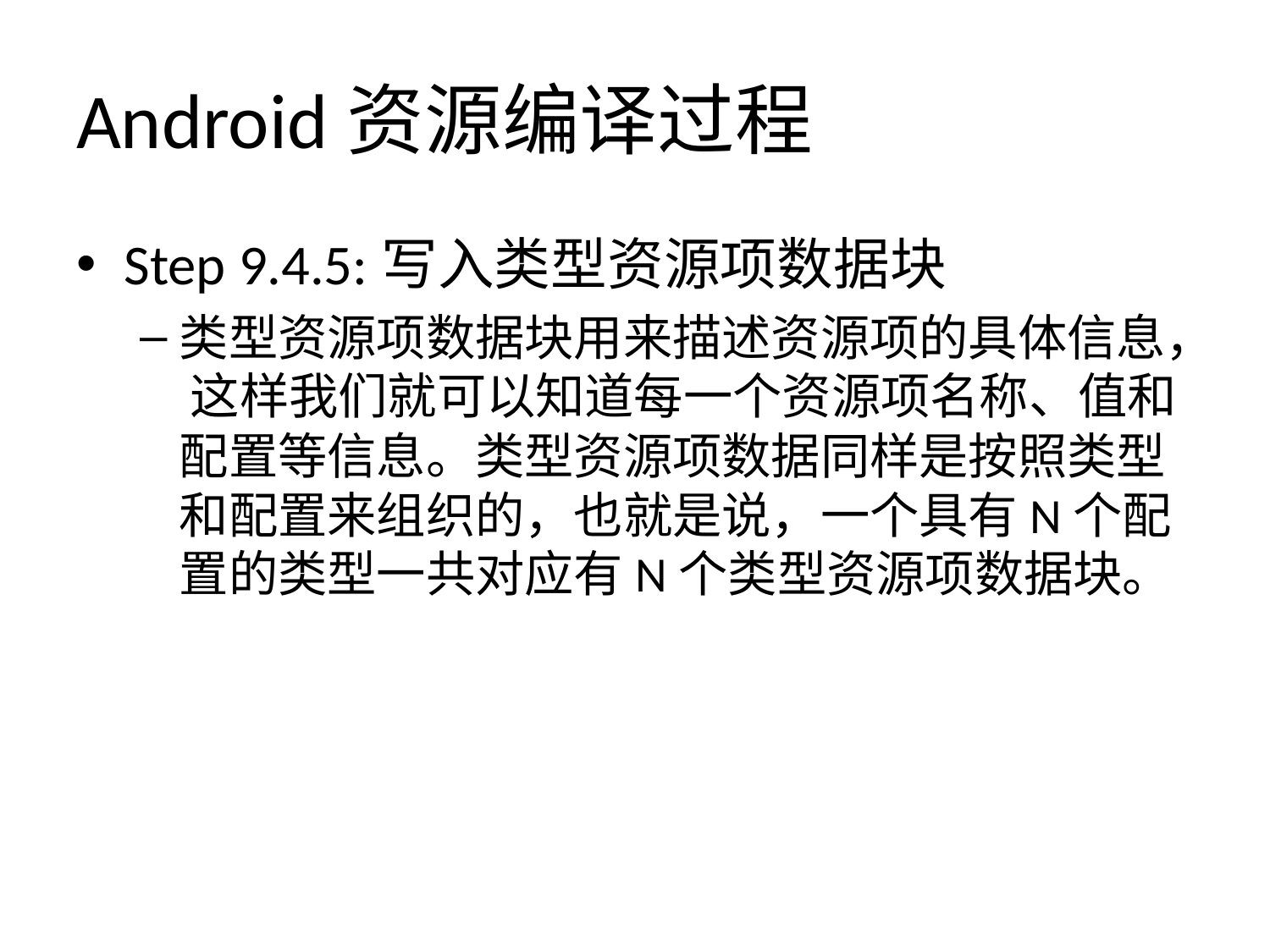

# Android资源编译过程
Step 9.4.5:写入类型资源项数据块
类型资源项数据块用来描述资源项的具体信息， 这样我们就可以知道每一个资源项名称、值和配置等信息。类型资源项数据同样是按照类型和配置来组织的，也就是说，一个具有N个配置的类型一共对应有N个类型资源项数据块。